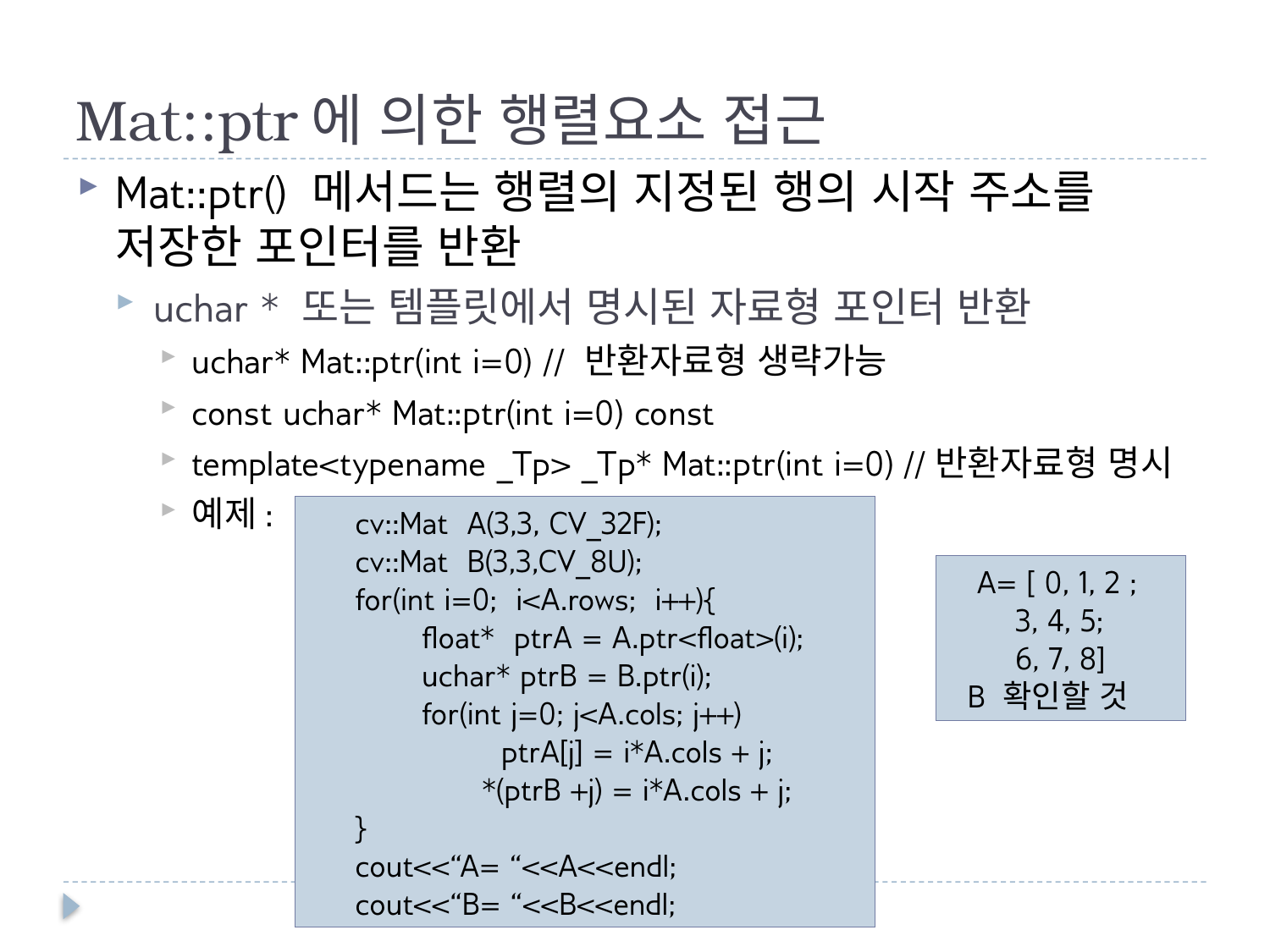

# Mat::ptr에 의한 행렬요소 접근
Mat::ptr() 메서드는 행렬의 지정된 행의 시작 주소를 저장한 포인터를 반환
uchar * 또는 템플릿에서 명시된 자료형 포인터 반환
uchar* Mat::ptr(int i=0) // 반환자료형 생략가능
const uchar* Mat::ptr(int i=0) const
template<typename _Tp> _Tp* Mat::ptr(int i=0) //반환자료형 명시
예제:
     cv::Mat  A(3,3, CV_32F);
     cv::Mat  B(3,3,CV_8U);
     for(int i=0;  i<A.rows;  i++){
            float*  ptrA = A.ptr<float>(i);
            uchar* ptrB = B.ptr(i);
            for(int j=0; j<A.cols; j++)
	       ptrA[j] = i*A.cols + j;
	     *(ptrB +j) = i*A.cols + j;
     }
     cout<<“A= “<<A<<endl;
     cout<<“B= “<<B<<endl;
   A= [ 0, 1, 2 ;
       3, 4, 5;
       6, 7, 8]
  B 확인할 것